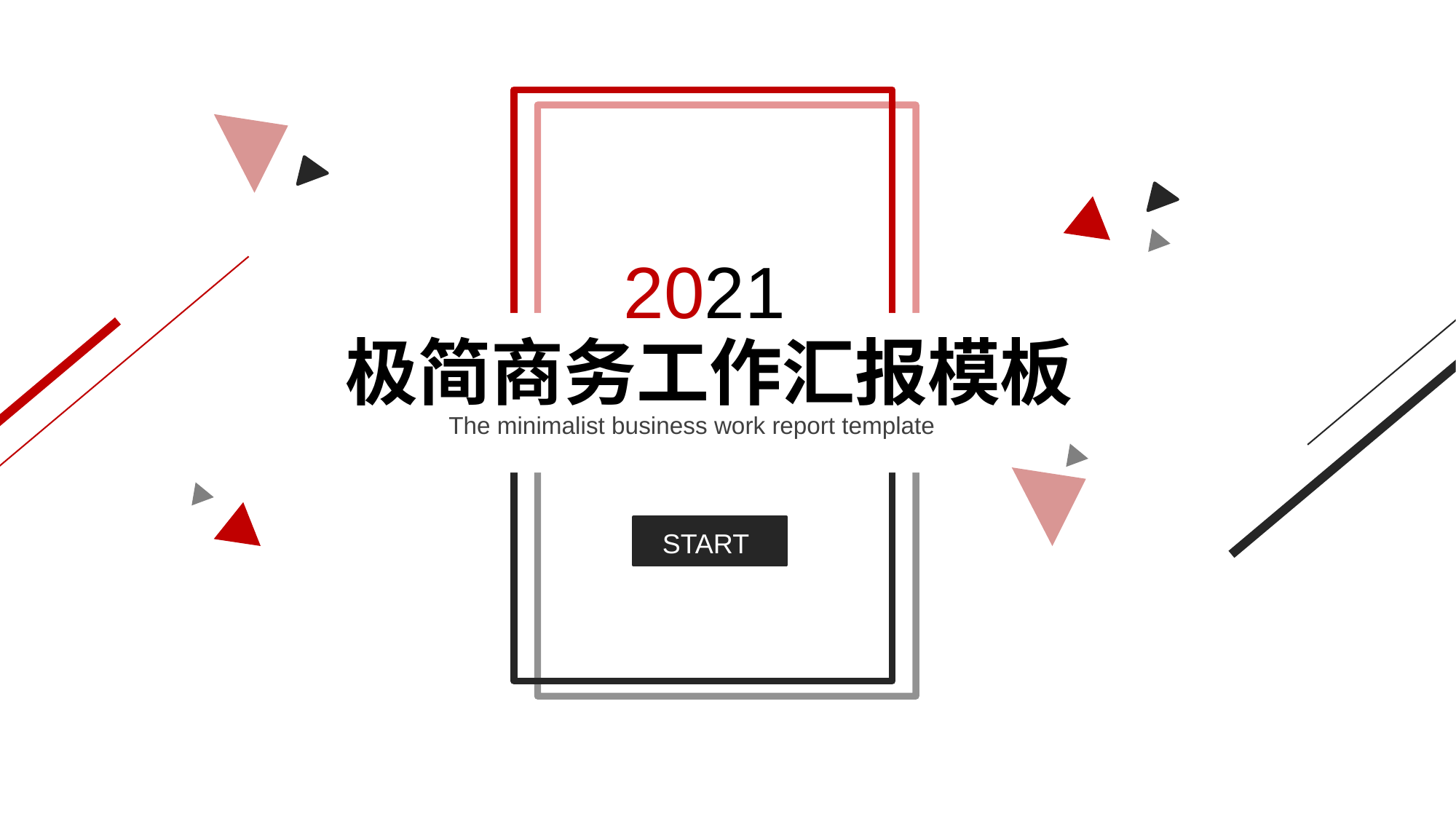

2021

极简商务工作汇报模板
The minimalist business work report template

START